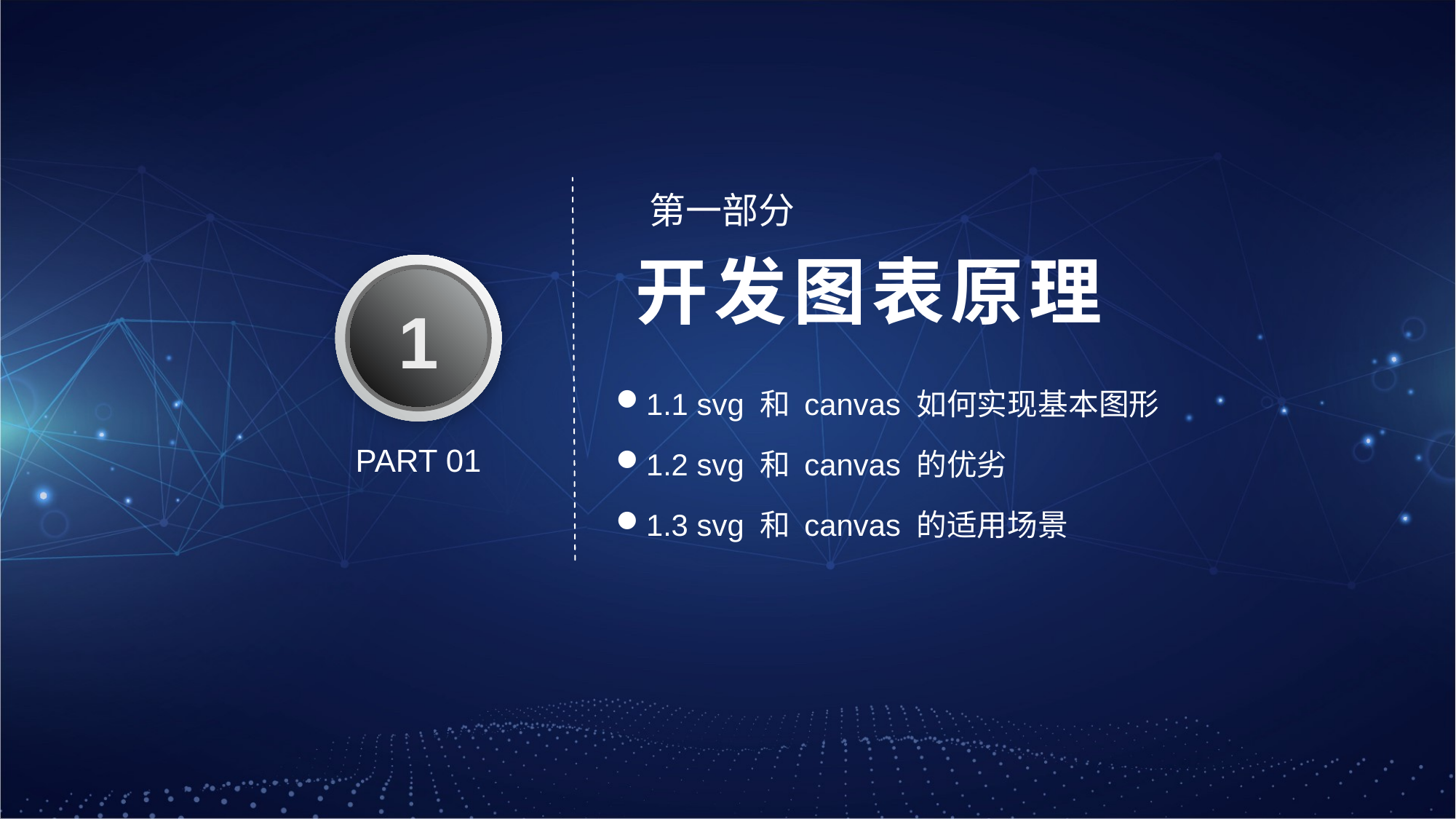

第一部分

开发图表原理

1
1.1 svg 和 canvas 如何实现基本图形
PART 01
1.2 svg 和 canvas 的优劣
1.3 svg 和 canvas 的适用场景